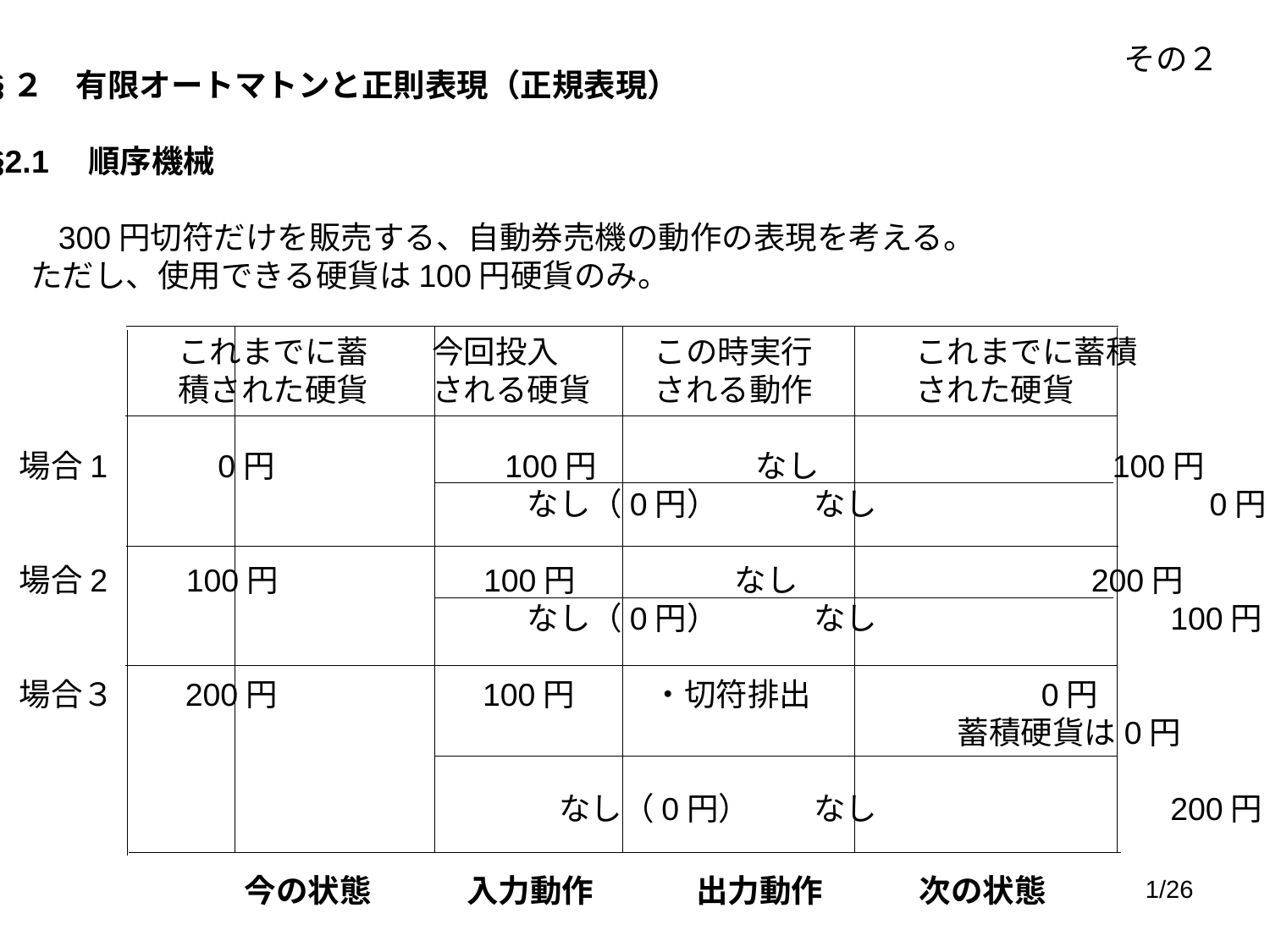

その２
§２　有限オートマトンと正則表現（正規表現）

§2.1　順序機械

　　300円切符だけを販売する、自動券売機の動作の表現を考える。
     ただし、使用できる硬貨は100円硬貨のみ。

　　　　　　これまでに蓄　　今回投入　　　この時実行　　　 これまでに蓄積
　　　　　　積された硬貨　　される硬貨　　される動作　　　 された硬貨

　場合1　　　0円　　　　　　　100円　　　　　なし　　　　　　　　　100円
　　　　　　　　　　　　　　　　　なし（0円）　　　なし　　　　　　　　 　　0円

　場合2　　100円　　　　　　 100円　　　　　なし　　　　　　　　　200円
　　　　　　　　　　　　　　　　　なし（0円）　　　なし　　　　　　　　　100円

　場合３　　200円　　　　　　 100円　　  ・切符排出　　　　　　　0円
　　　　　　　　　　　　　　　　　　　　　　　　                             蓄積硬貨は0円

　　　　　　　　　　　　　　　　　　なし（0円）　　なし　　　　　　　　　200円

今の状態　　　入力動作　　　 出力動作         　次の状態
1/26